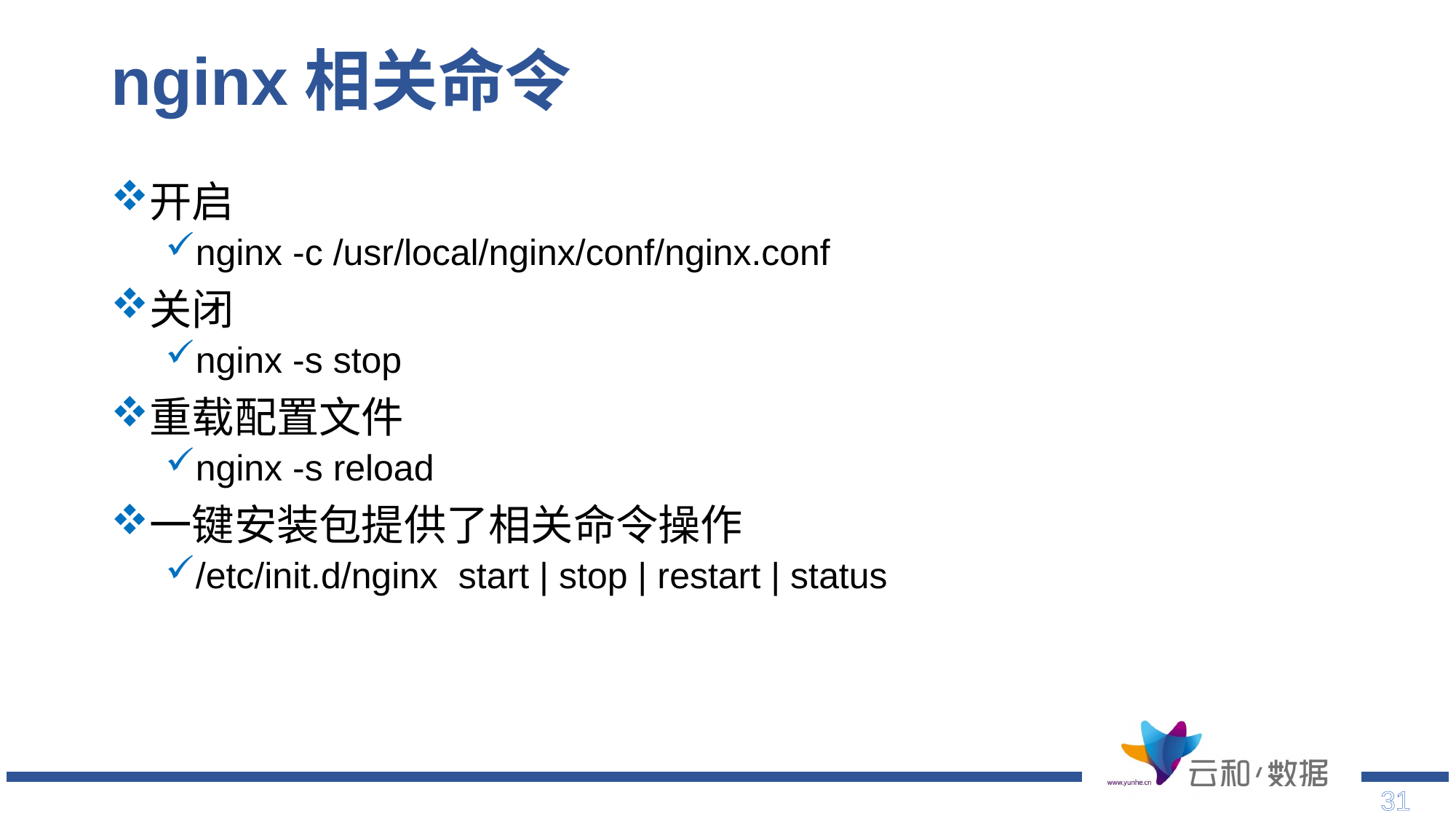

# nginx相关命令
开启
nginx -c /usr/local/nginx/conf/nginx.conf
关闭
nginx -s stop
重载配置文件
nginx -s reload
一键安装包提供了相关命令操作
/etc/init.d/nginx  start | stop | restart | status